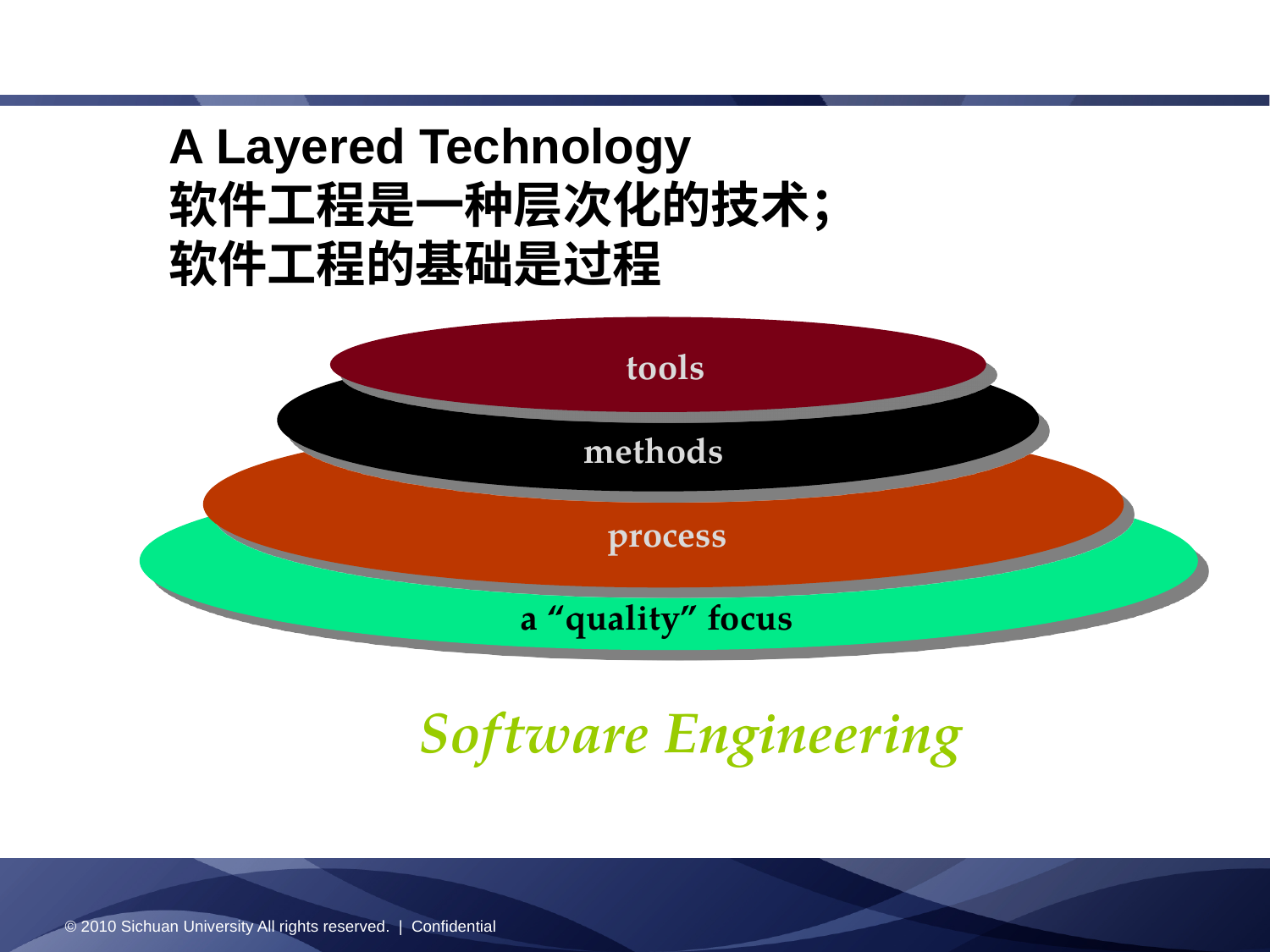

# A Layered Technology 软件工程是一种层次化的技术； 软件工程的基础是过程

tools

methods

process
a “quality” focus
Software Engineering
© 2010 Sichuan University All rights reserved.  |  Confidential
24